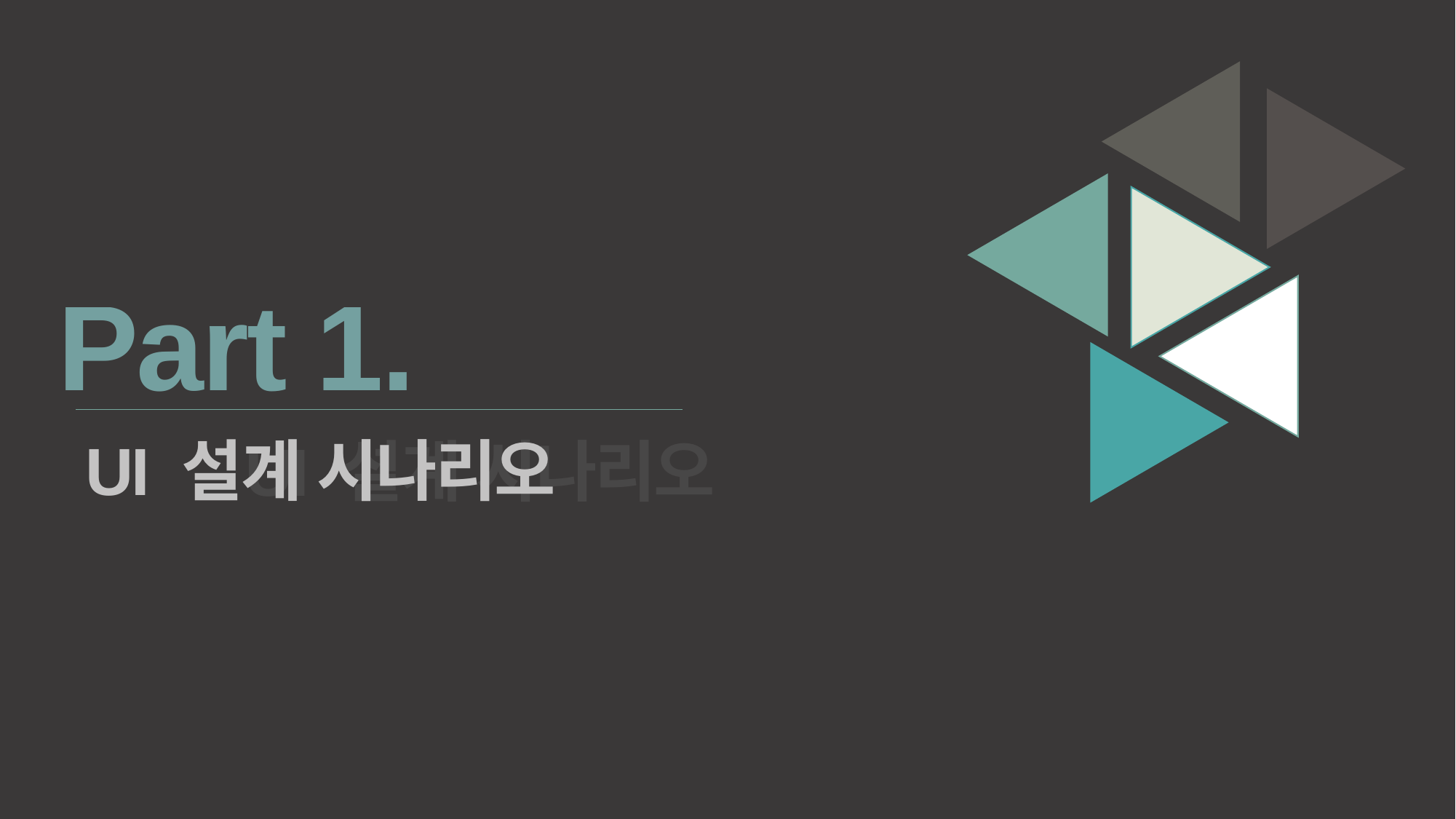

Part 1.
UI 설계 시나리오
UI 설계 시나리오
3